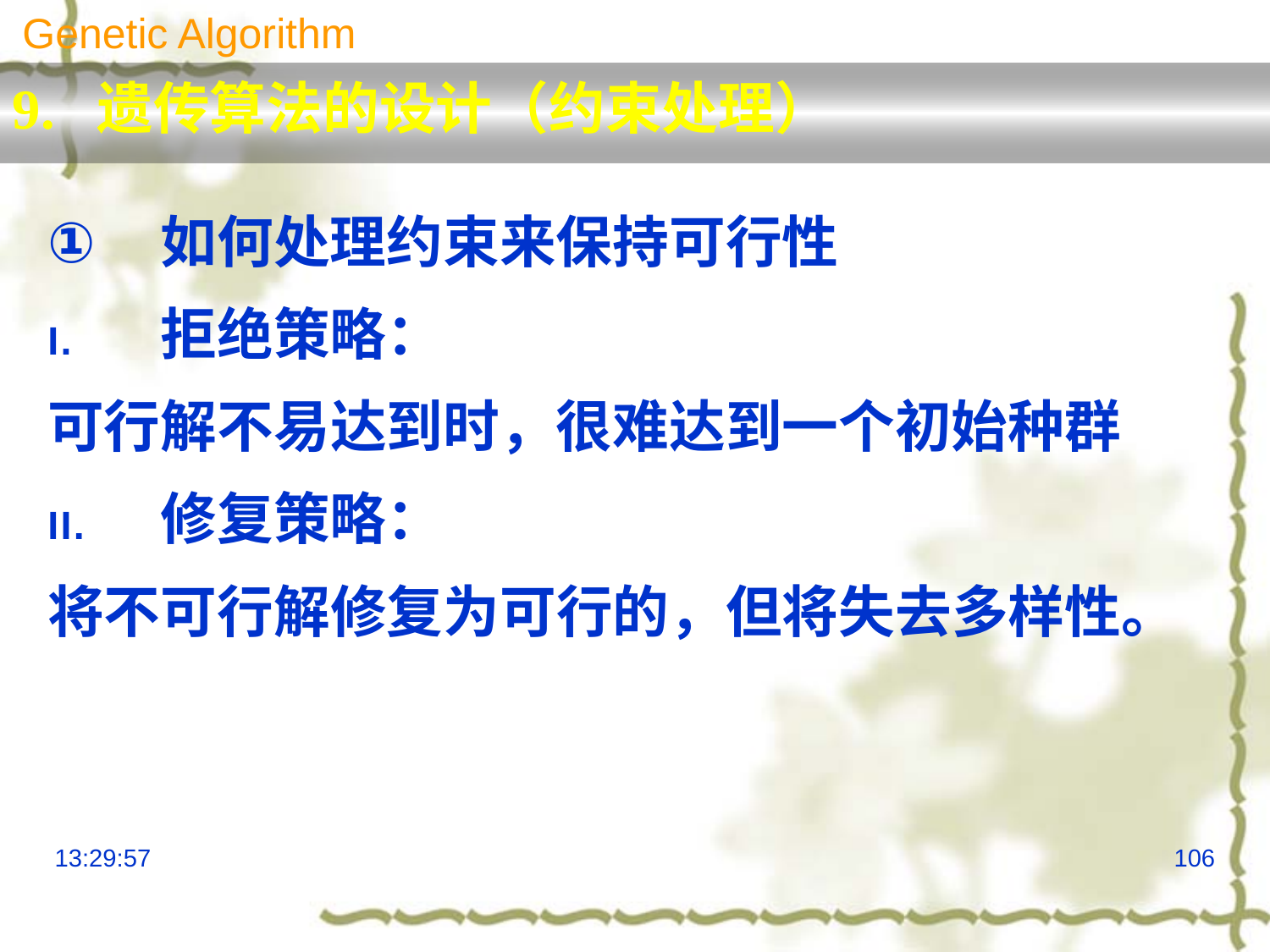

Genetic Algorithm
9.  遗传算法的设计（约束处理）
如何处理约束来保持可行性
拒绝策略：
可行解不易达到时，很难达到一个初始种群
修复策略：
将不可行解修复为可行的，但将失去多样性。
13:29:57
106